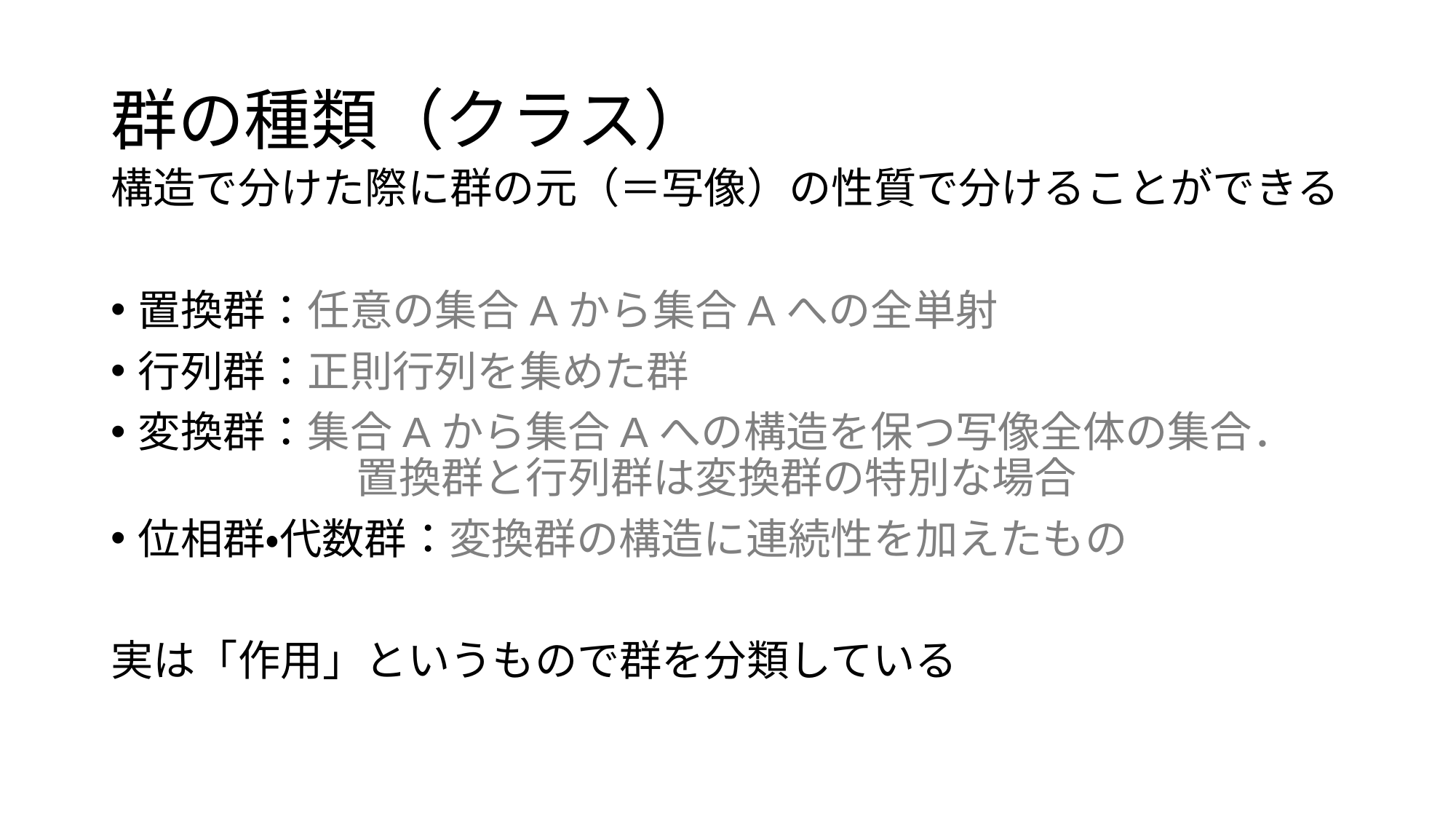

# 群の種類（クラス）
構造で分けた際に群の元（＝写像）の性質で分けることができる

置換群：任意の集合Aから集合Aへの全単射
行列群：正則行列を集めた群
変換群：集合Aから集合Aへの構造を保つ写像全体の集合．
		置換群と行列群は変換群の特別な場合
位相群・代数群：変換群の構造に連続性を加えたもの

実は「作用」というもので群を分類している